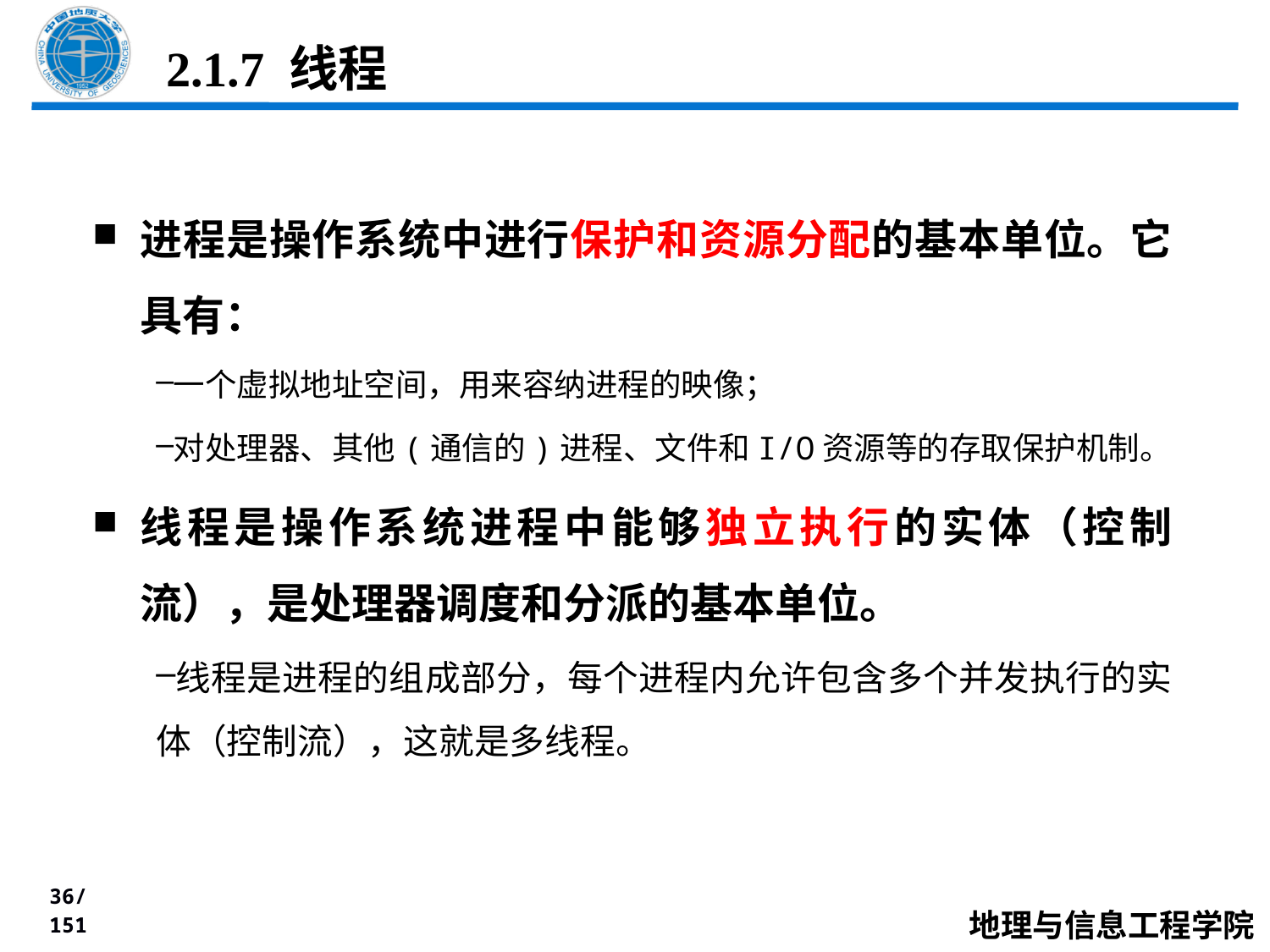

2.1.7 线程
进程是操作系统中进行保护和资源分配的基本单位。它具有：
一个虚拟地址空间，用来容纳进程的映像；
对处理器、其他(通信的)进程、文件和I/O资源等的存取保护机制。
线程是操作系统进程中能够独立执行的实体（控制流），是处理器调度和分派的基本单位。
线程是进程的组成部分，每个进程内允许包含多个并发执行的实体（控制流），这就是多线程。